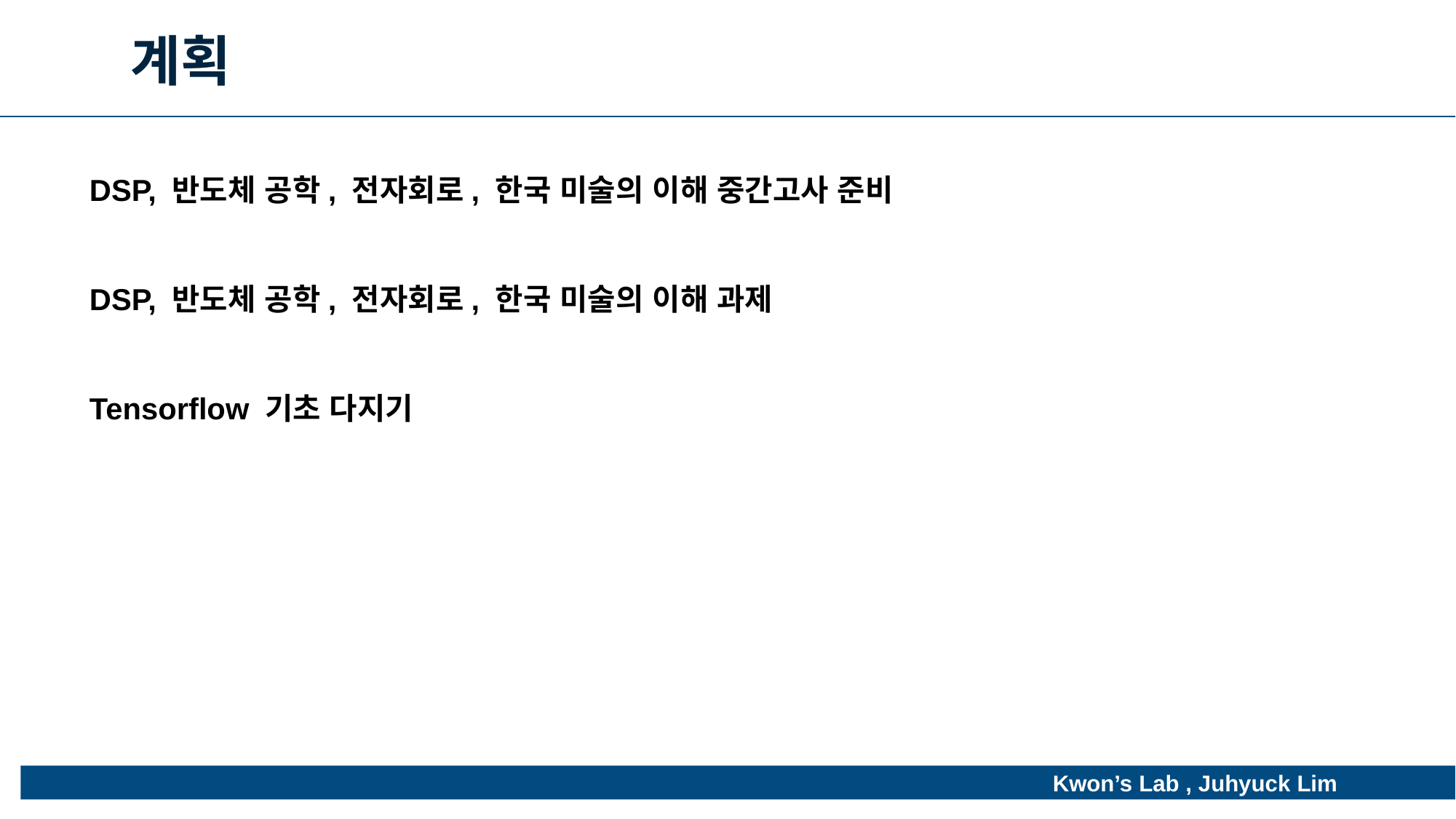

계획

DSP, 반도체 공학, 전자회로, 한국 미술의 이해 중간고사 준비

DSP, 반도체 공학, 전자회로, 한국 미술의 이해 과제

Tensorflow 기초 다지기
Kwon’s Lab , Juhyuck Lim